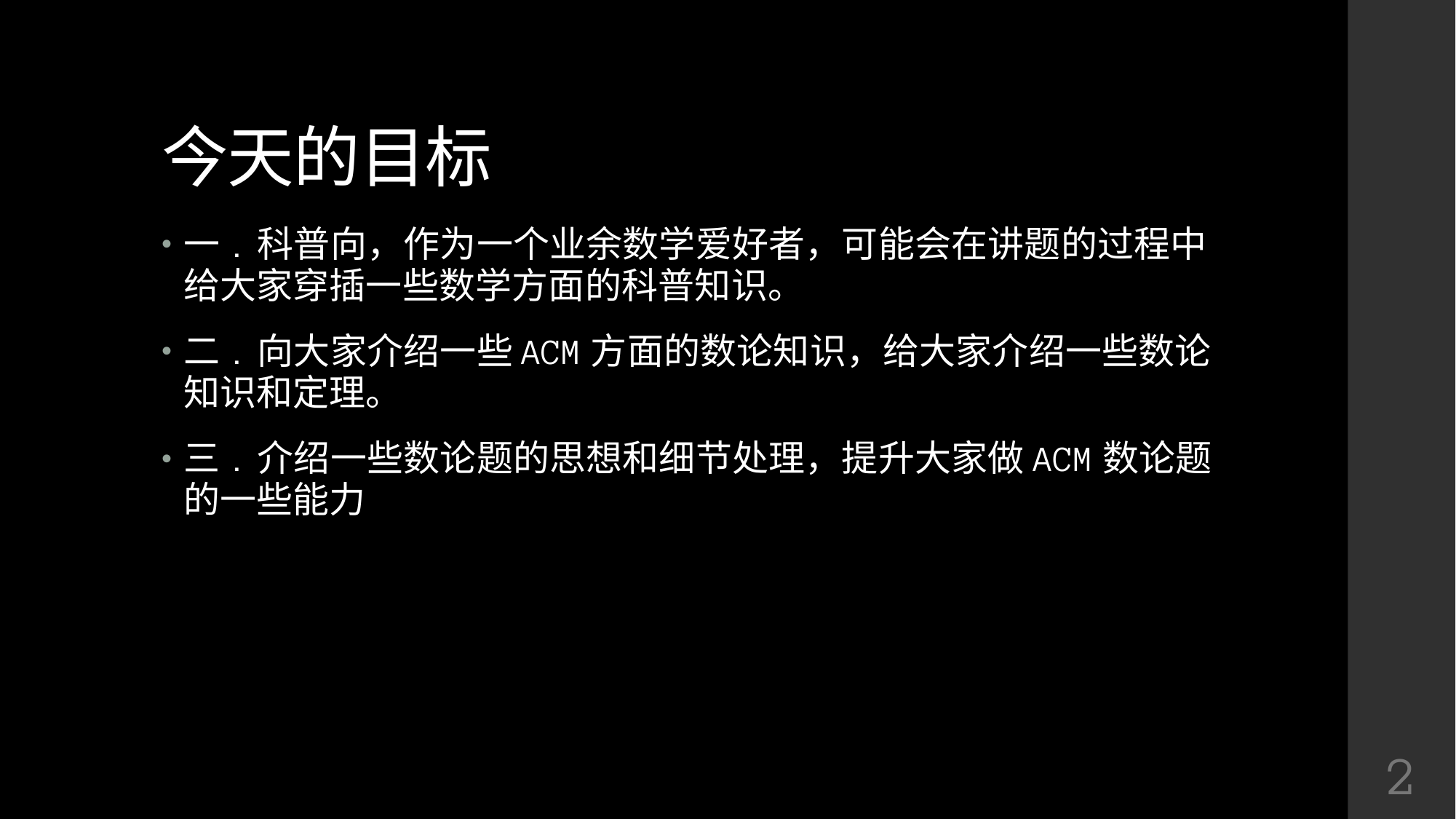

# 今天的目标
一.科普向，作为一个业余数学爱好者，可能会在讲题的过程中给大家穿插一些数学方面的科普知识。
二.向大家介绍一些ACM方面的数论知识，给大家介绍一些数论知识和定理。
三.介绍一些数论题的思想和细节处理，提升大家做ACM数论题的一些能力
2